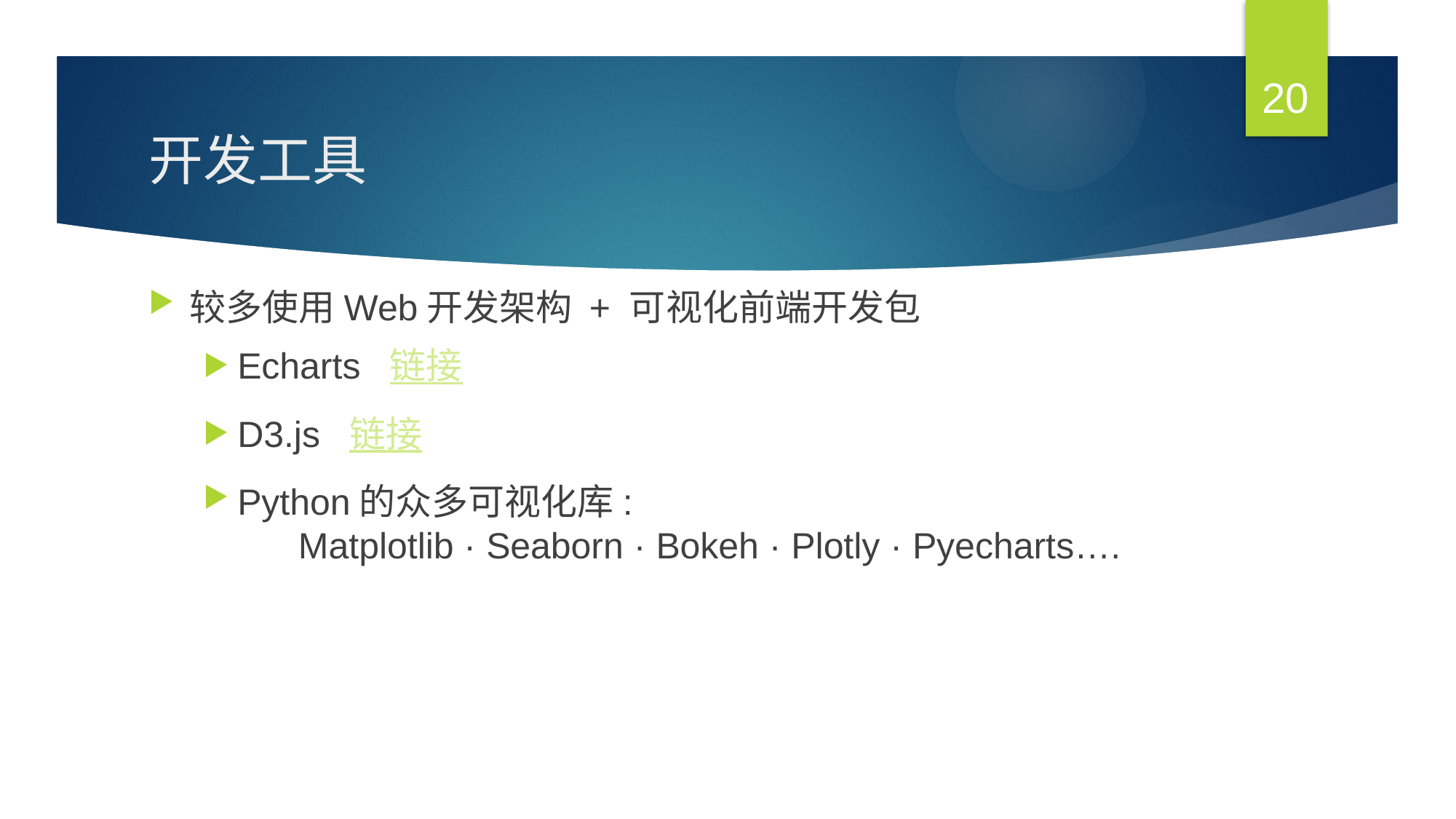

20
# 开发工具
较多使用Web开发架构 + 可视化前端开发包
Echarts  链接
D3.js  链接
Python的众多可视化库:
      Matplotlib · Seaborn · Bokeh · Plotly · Pyecharts….